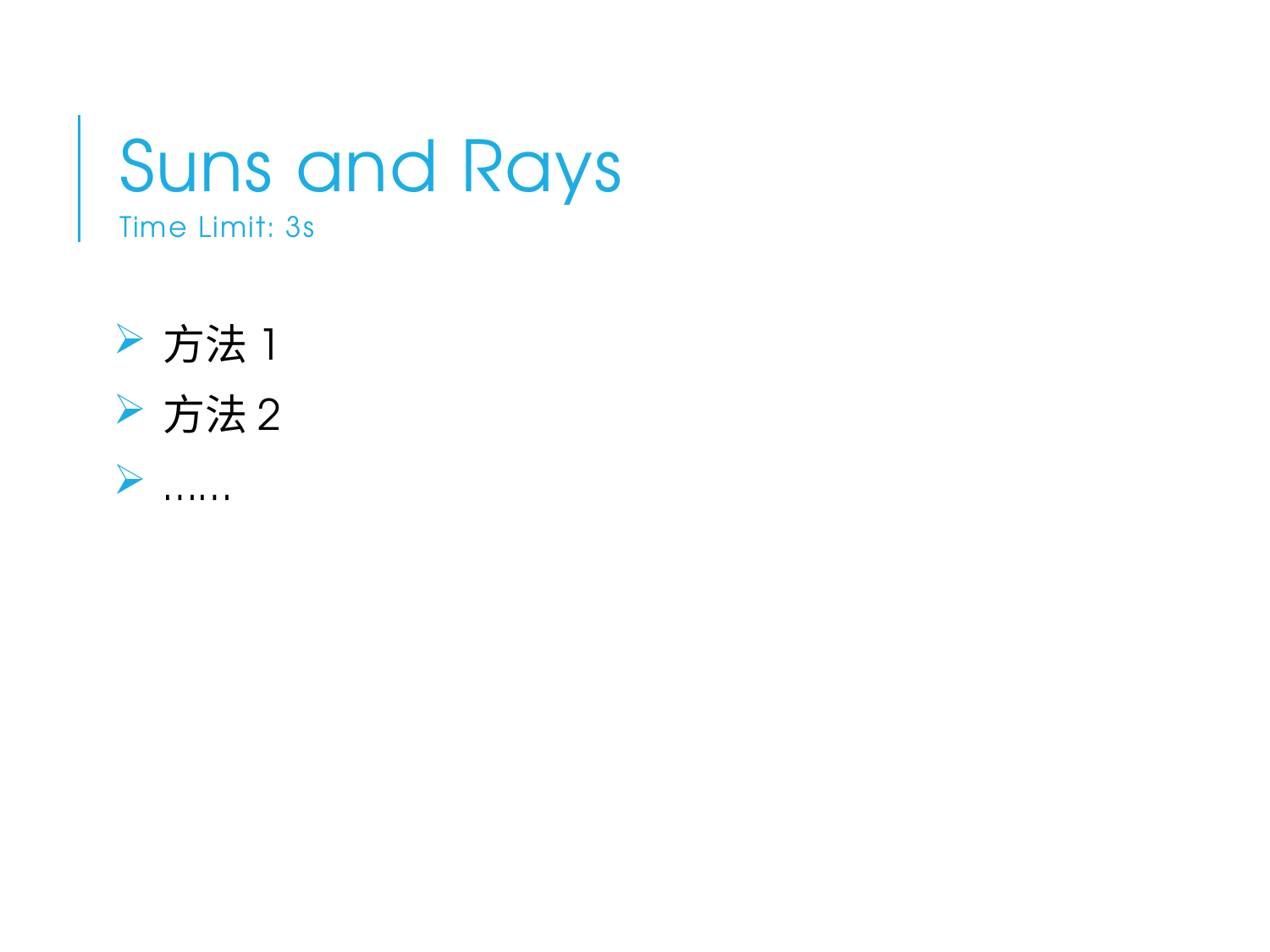

# Suns and Rays Time Limit: 3s
方法1
方法2
……